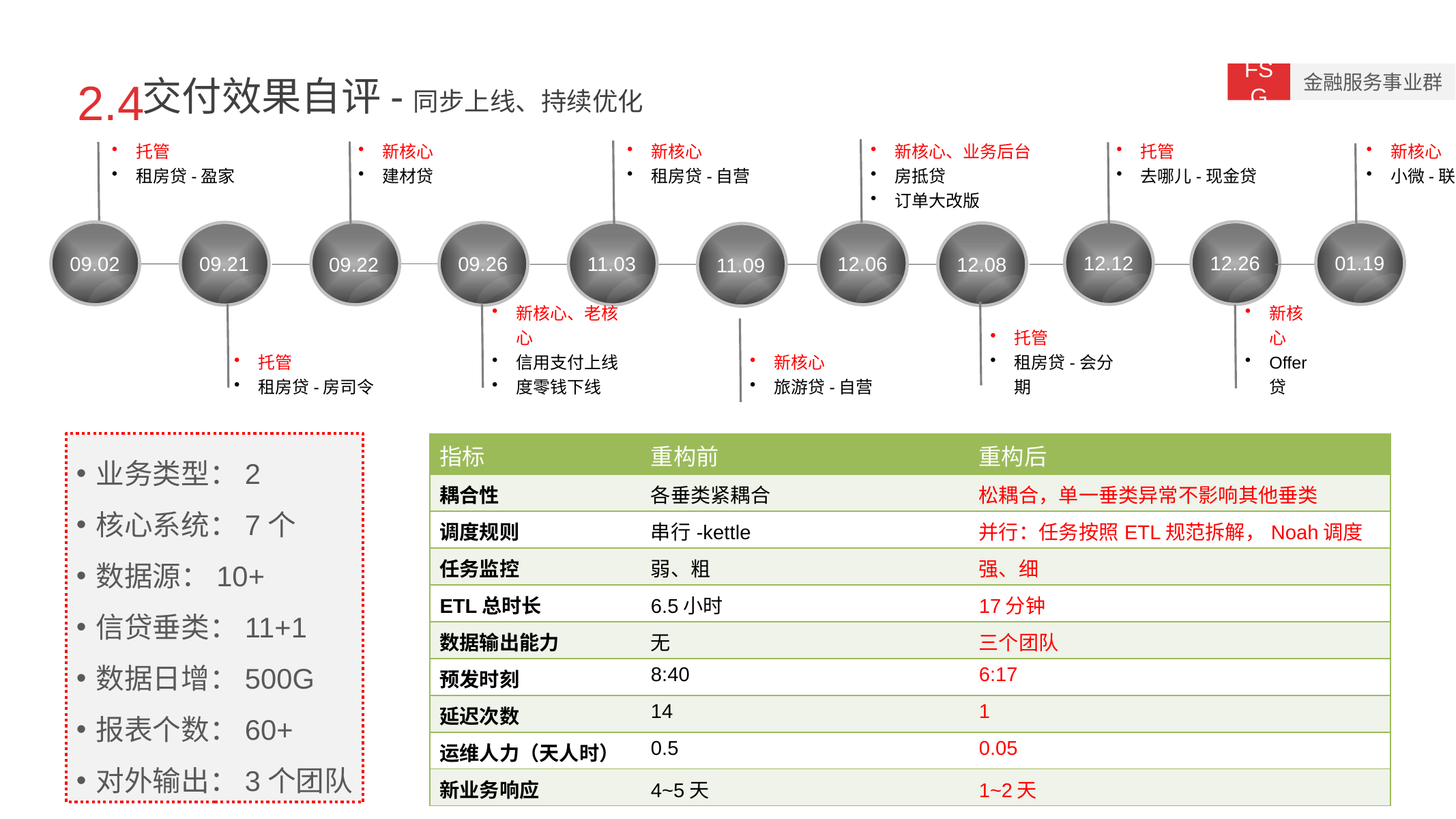

2.4
交付效果自评-同步上线、持续优化
托管
租房贷-盈家
新核心
建材贷
新核心
租房贷-自营
新核心、业务后台
房抵贷
订单大改版
托管
去哪儿-现金贷
新核心
小微-联盟

12.12
12.26
01.19
09.02
12.06
11.03
09.21
09.26
09.22
12.08
11.09

新核心、老核心
信用支付上线
度零钱下线
托管
租房贷-房司令
新核心
旅游贷-自营
托管
租房贷-会分期
新核心
Offer贷

业务类型：2
核心系统：7个
数据源：10+
信贷垂类：11+1
数据日增：500G
报表个数：60+
对外输出：3个团队
| 指标 | 重构前 | 重构后 |
| --- | --- | --- |
| 耦合性 | 各垂类紧耦合 | 松耦合，单一垂类异常不影响其他垂类 |
| 调度规则 | 串行-kettle | 并行：任务按照ETL规范拆解，Noah调度 |
| 任务监控 | 弱、粗 | 强、细 |
| ETL总时长 | 6.5小时 | 17分钟 |
| 数据输出能力 | 无 | 三个团队 |
| 预发时刻 | 8:40 | 6:17 |
| 延迟次数 | 14 | 1 |
| 运维人力（天人时） | 0.5 | 0.05 |
| 新业务响应 | 4~5天 | 1~2天 |